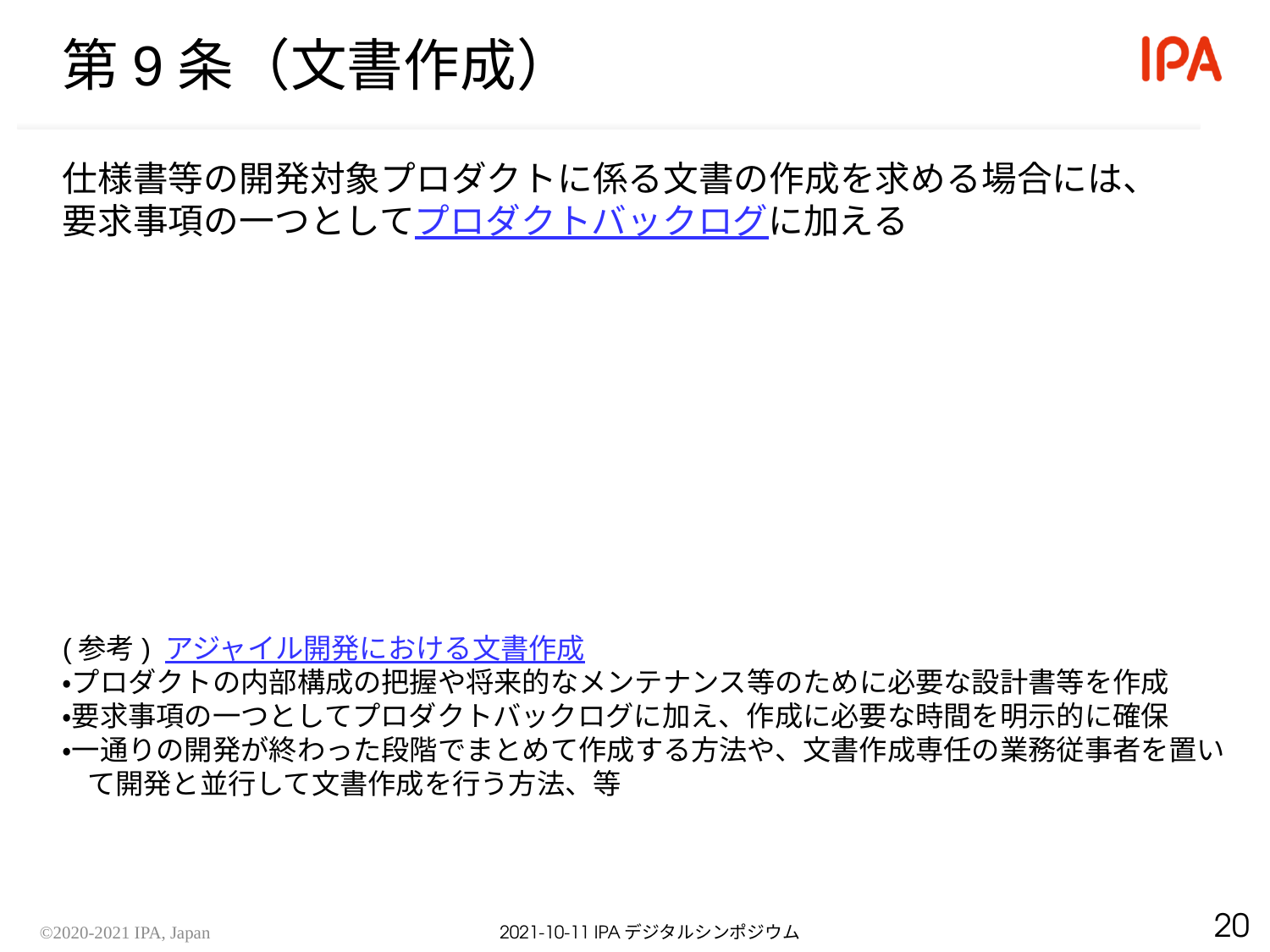

# 第9条（文書作成）
仕様書等の開発対象プロダクトに係る文書の作成を求める場合には、
要求事項の一つとしてプロダクトバックログに加える
(参考) アジャイル開発における文書作成
・プロダクトの内部構成の把握や将来的なメンテナンス等のために必要な設計書等を作成
・要求事項の一つとしてプロダクトバックログに加え、作成に必要な時間を明示的に確保
・一通りの開発が終わった段階でまとめて作成する方法や、文書作成専任の業務従事者を置いて開発と並行して文書作成を行う方法、等
20
©2020-2021 IPA, Japan